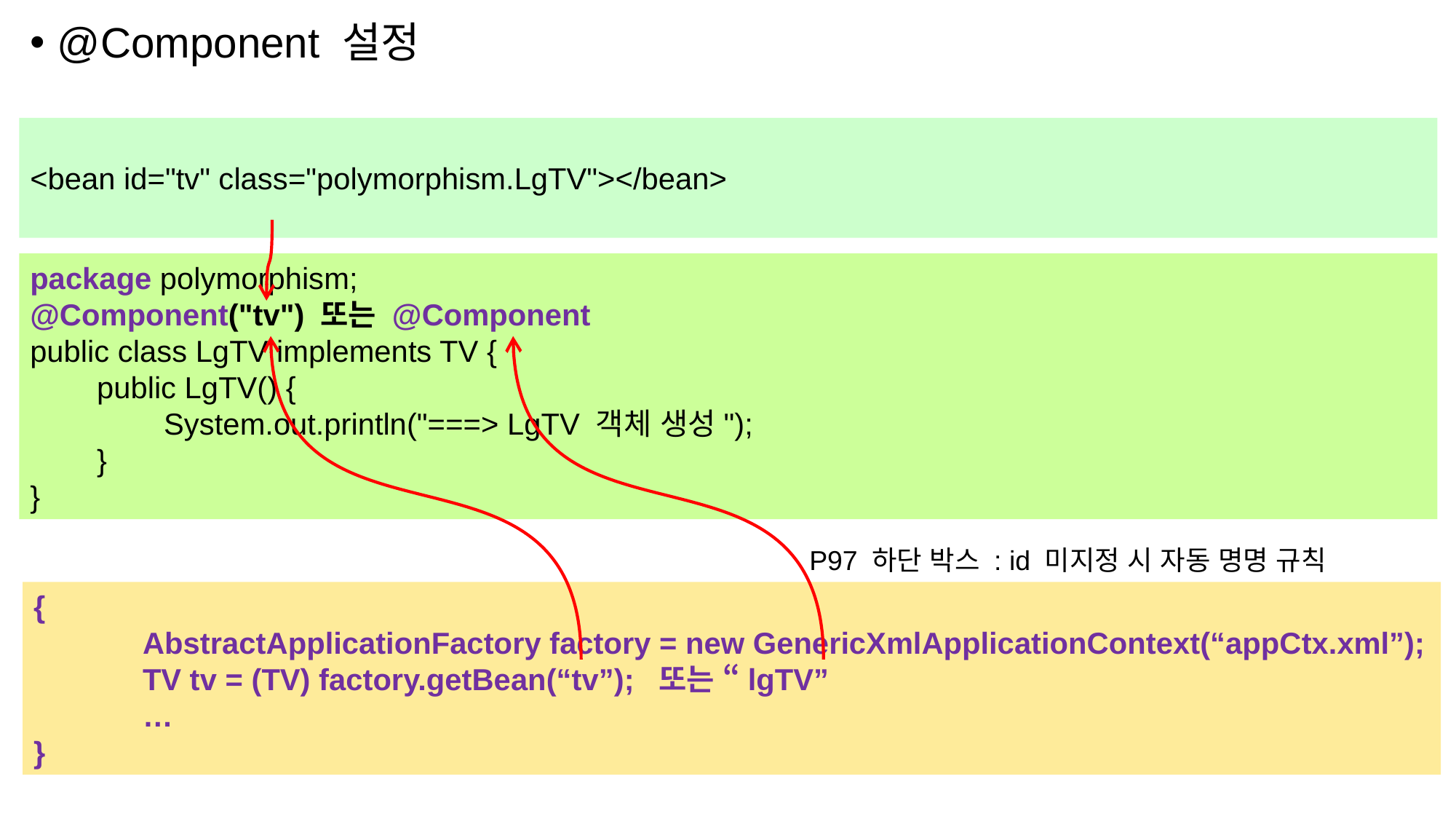

@Component 설정

<bean id="tv" class="polymorphism.LgTV"></bean>

package polymorphism;
@Component("tv") 또는 @Component
public class LgTV implements TV {
        public LgTV() {
                System.out.println("===> LgTV 객체 생성");
        }
}
P97 하단 박스 : id 미지정 시 자동 명명 규칙
{
	AbstractApplicationFactory factory = new GenericXmlApplicationContext(“appCtx.xml”);
	TV tv = (TV) factory.getBean(“tv”);  또는 “lgTV”
	…
}